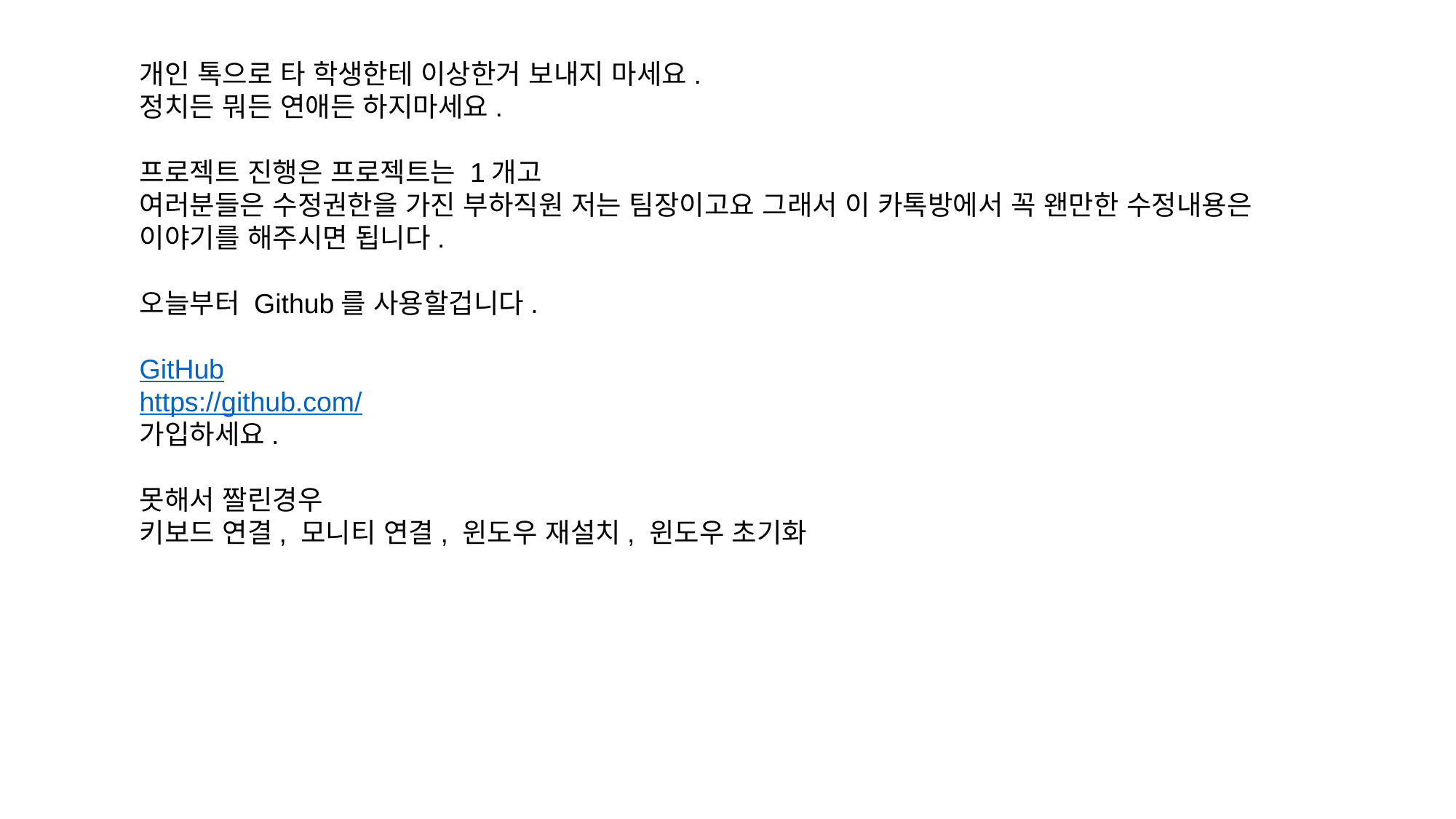

개인 톡으로 타 학생한테 이상한거 보내지 마세요.
정치든 뭐든 연애든 하지마세요.

프로젝트 진행은 프로젝트는 1개고
여러분들은 수정권한을 가진 부하직원 저는 팀장이고요 그래서 이 카톡방에서 꼭 왠만한 수정내용은
이야기를 해주시면 됩니다.

오늘부터 Github를 사용할겁니다.

GitHub
https://github.com/
가입하세요.

못해서 짤린경우
키보드 연결, 모니티 연결, 윈도우 재설치, 윈도우 초기화